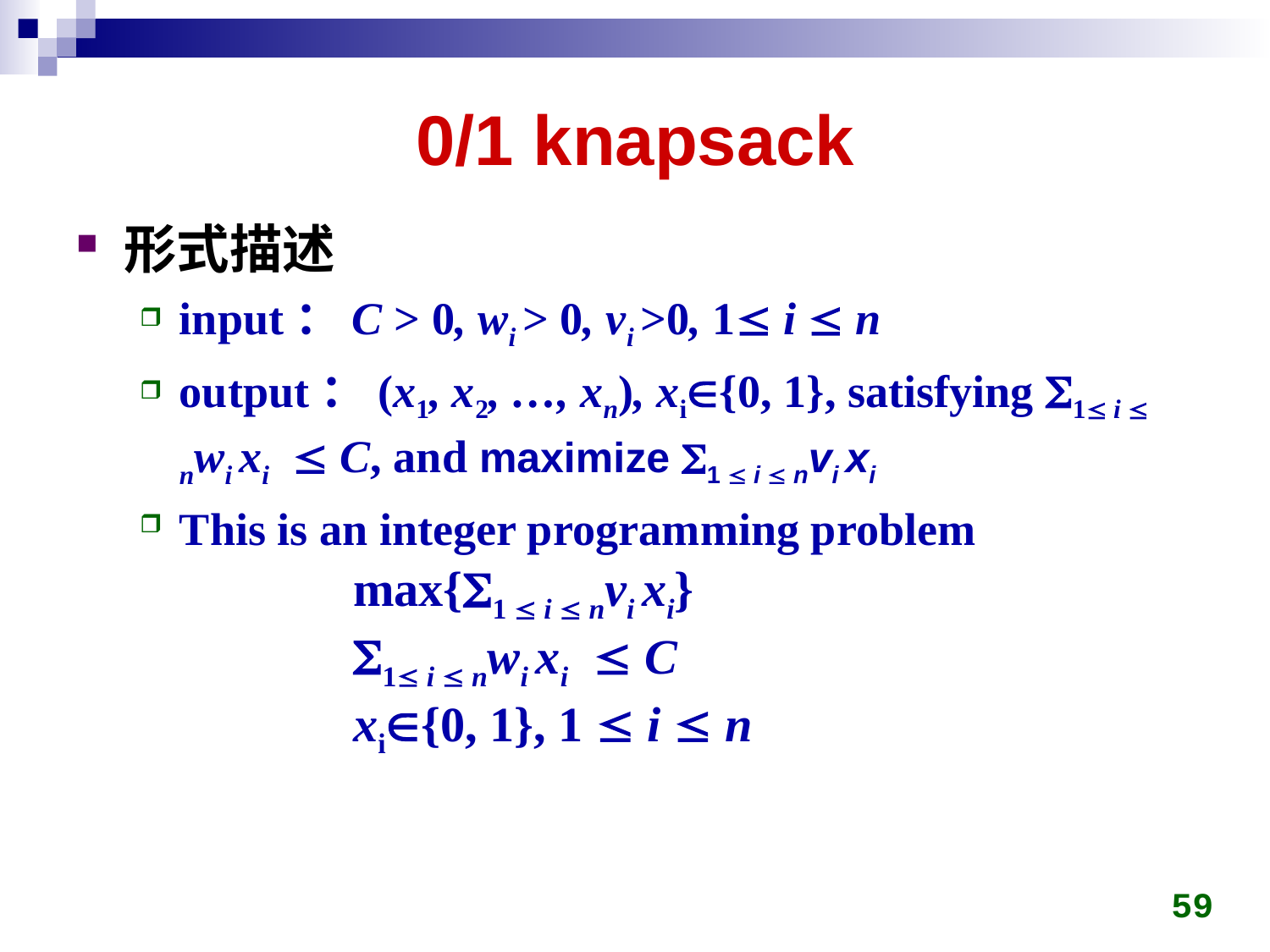

# 0/1 knapsack
形式描述
input：C > 0, wi > 0, vi >0, 1≤ i ≤ n
output：(x1, x2, …, xn), xi∈{0, 1}, satisfying Σ1≤ i ≤ nwi xi  ≤ C, and maximize Σ1 ≤ i ≤ nvi xi
This is an integer programming problem

max{Σ1 ≤ i ≤ nvi xi}
Σ1≤ i ≤ nwi xi  ≤ C
xi∈{0, 1}, 1 ≤ i ≤ n
59